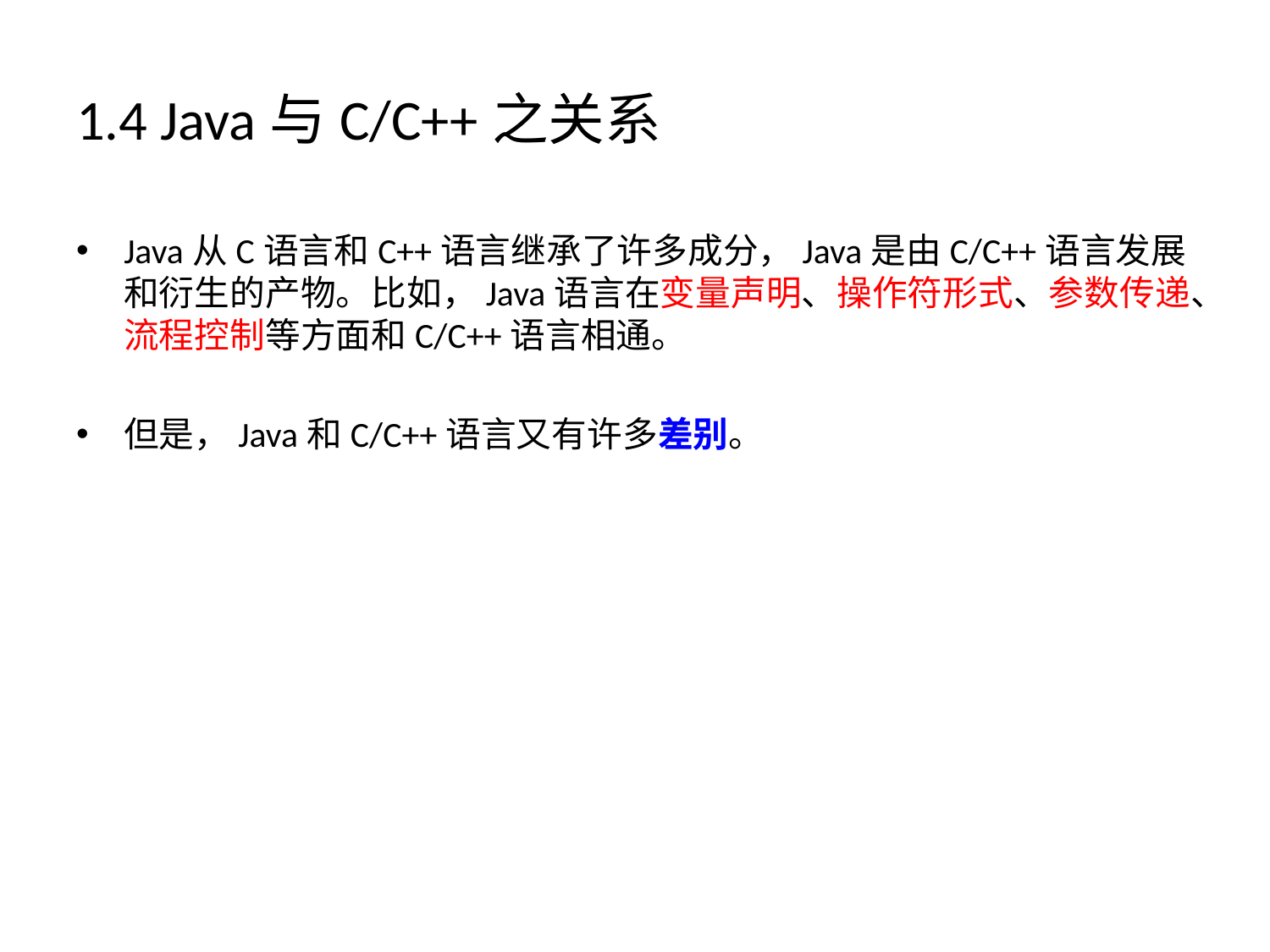

# 1.4 Java与C/C++之关系
Java从C语言和C++语言继承了许多成分，Java是由C/C++语言发展和衍生的产物。比如，Java语言在变量声明、操作符形式、参数传递、流程控制等方面和C/C++语言相通。

但是，Java和C/C++语言又有许多差别。